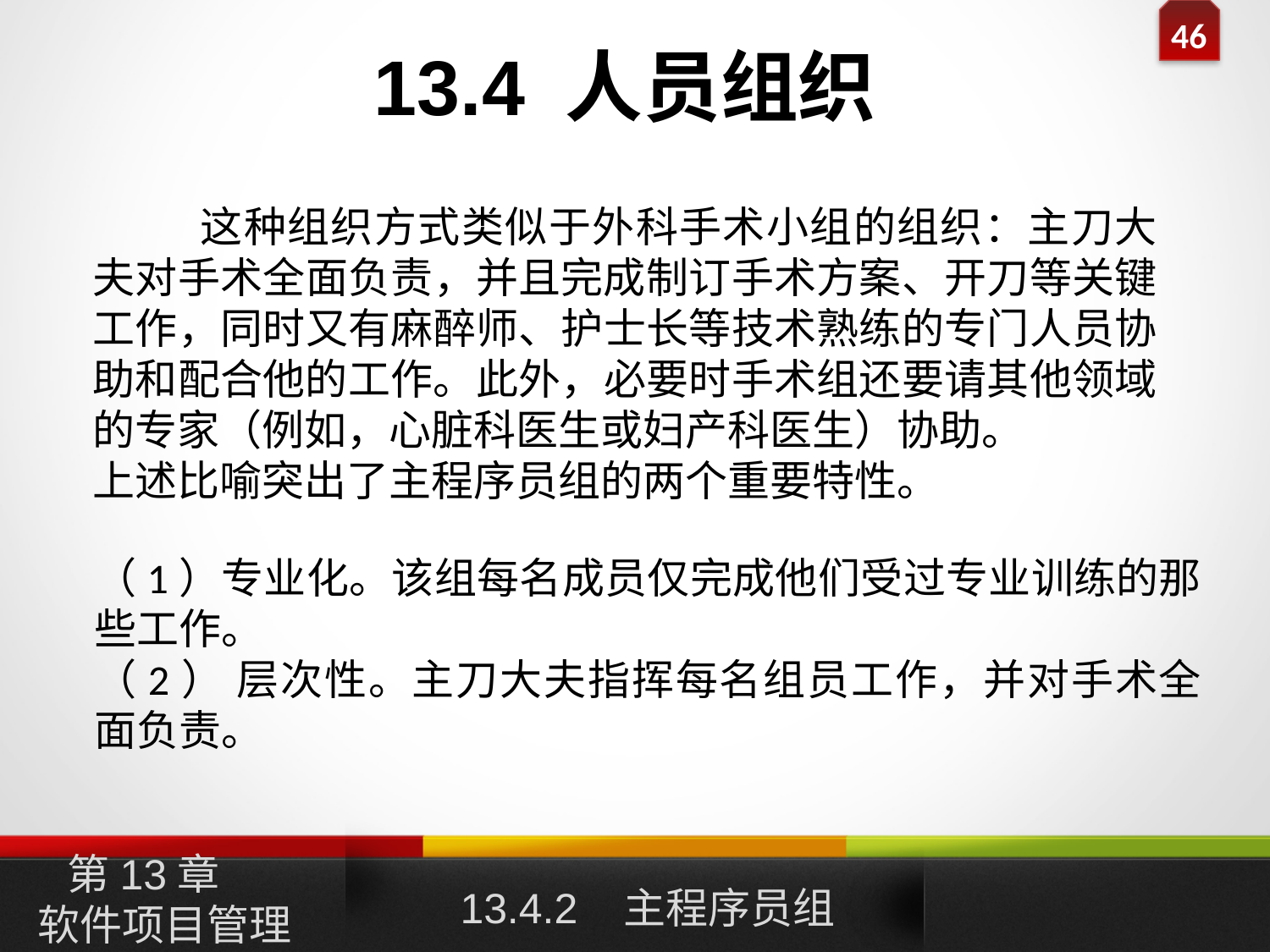

# 13.4 人员组织
         这种组织方式类似于外科手术小组的组织：主刀大夫对手术全面负责，并且完成制订手术方案、开刀等关键工作，同时又有麻醉师、护士长等技术熟练的专门人员协助和配合他的工作。此外，必要时手术组还要请其他领域的专家（例如，心脏科医生或妇产科医生）协助。
上述比喻突出了主程序员组的两个重要特性。
（1）专业化。该组每名成员仅完成他们受过专业训练的那些工作。
（2） 层次性。主刀大夫指挥每名组员工作，并对手术全面负责。
第13章
软件项目管理
13.4.2   主程序员组